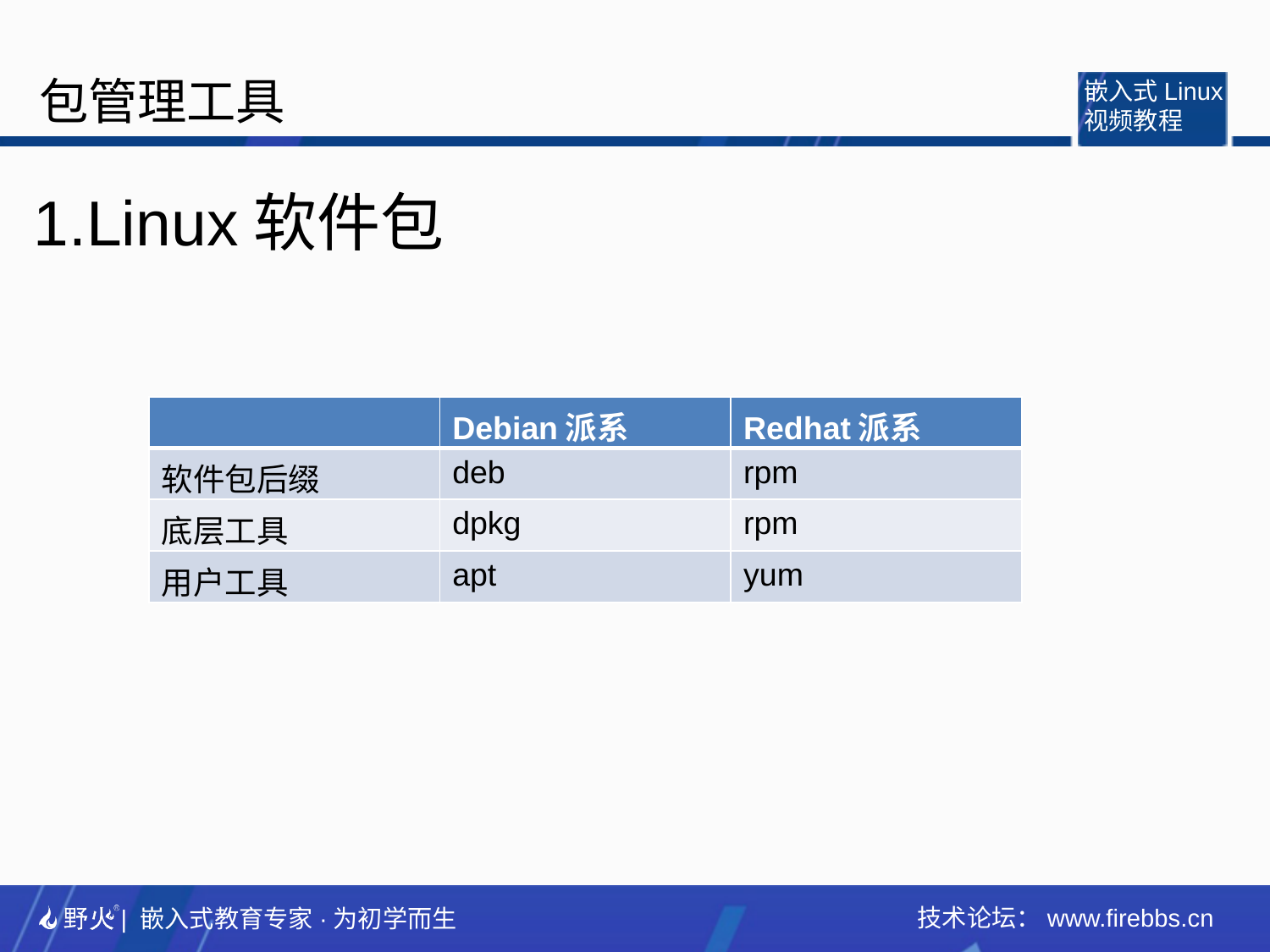

1.Linux软件包
|  | Debian派系 | Redhat派系 |
| --- | --- | --- |
| 软件包后缀 | deb | rpm |
| 底层工具 | dpkg | rpm |
| 用户工具 | apt | yum |